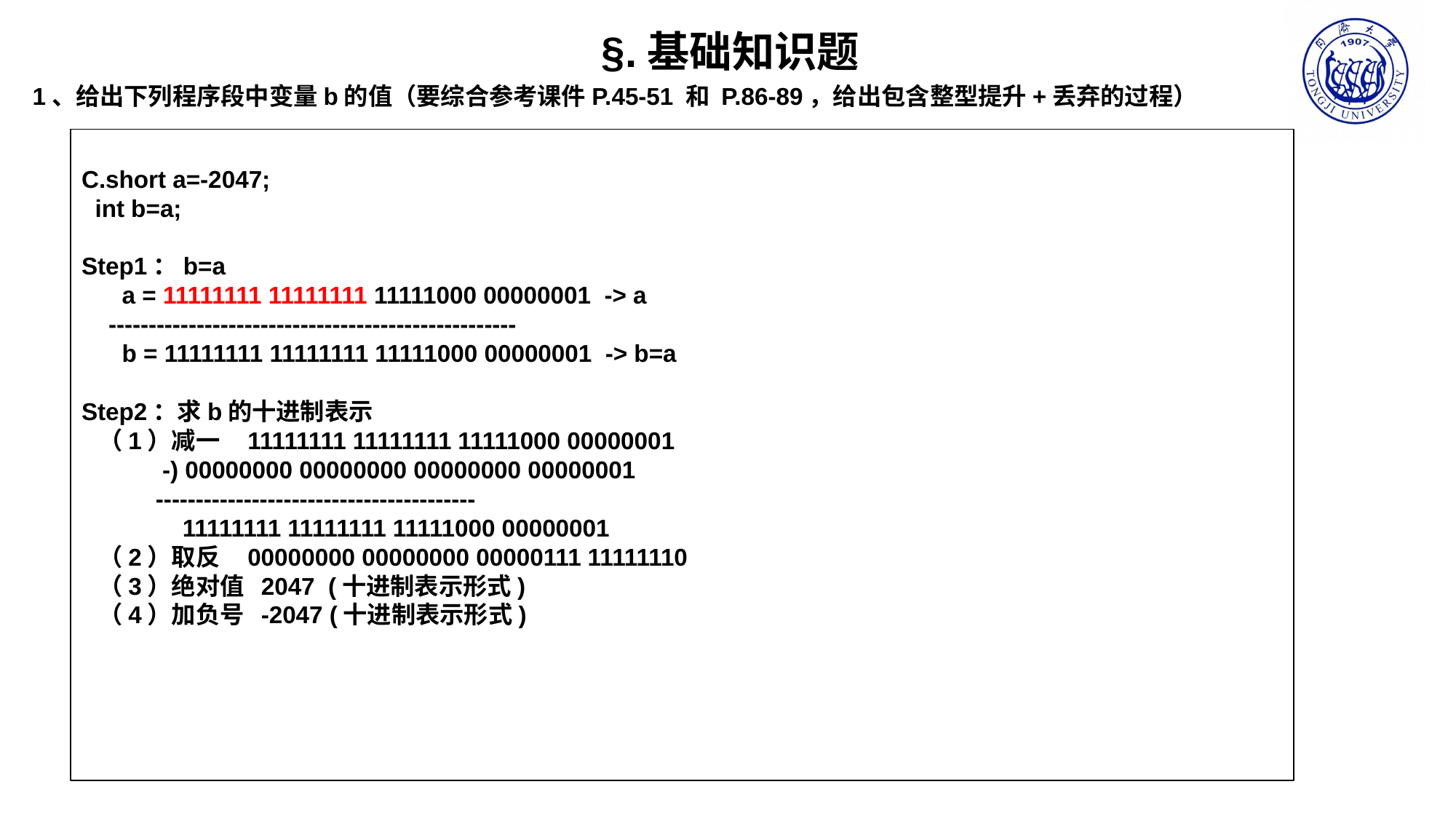

§.基础知识题
1、给出下列程序段中变量b的值（要综合参考课件P.45-51 和 P.86-89，给出包含整型提升+丢弃的过程）

C.short a=-2047;
  int b=a;

Step1：b=a
      a = 11111111 11111111 11111000 00000001  -> a
    ---------------------------------------------------
      b = 11111111 11111111 11111000 00000001  -> b=a

Step2：求b的十进制表示
  （1）减一    11111111 11111111 11111000 00000001
            -) 00000000 00000000 00000000 00000001
           ----------------------------------------
               11111111 11111111 11111000 00000001
  （2）取反    00000000 00000000 00000111 11111110
  （3）绝对值  2047  (十进制表示形式)
  （4）加负号  -2047 (十进制表示形式)